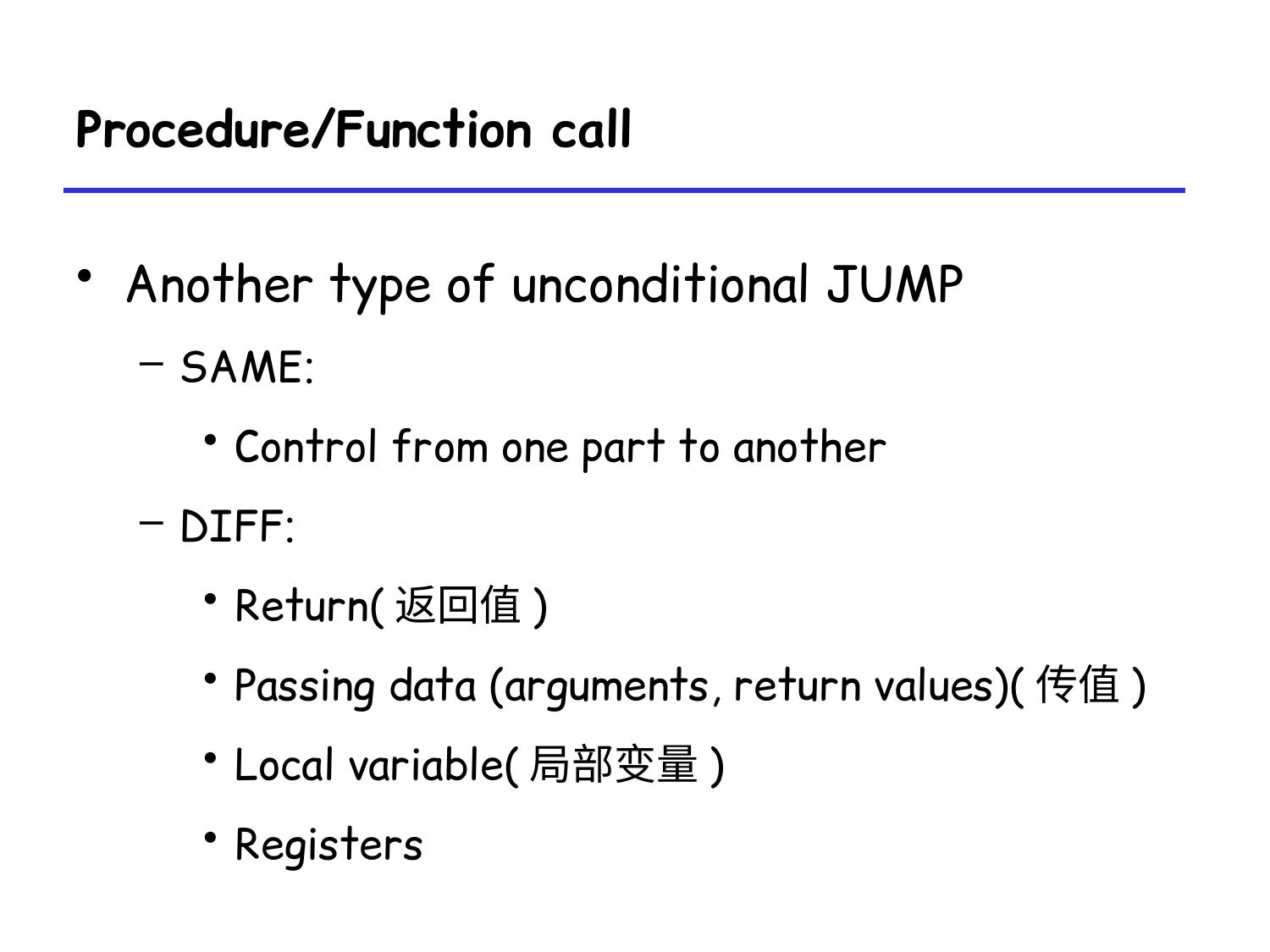

# Procedure/Function call
Another type of unconditional JUMP
SAME:
Control from one part to another
DIFF:
Return(返回值)
Passing data (arguments, return values)(传值)
Local variable(局部变量)
Registers
4